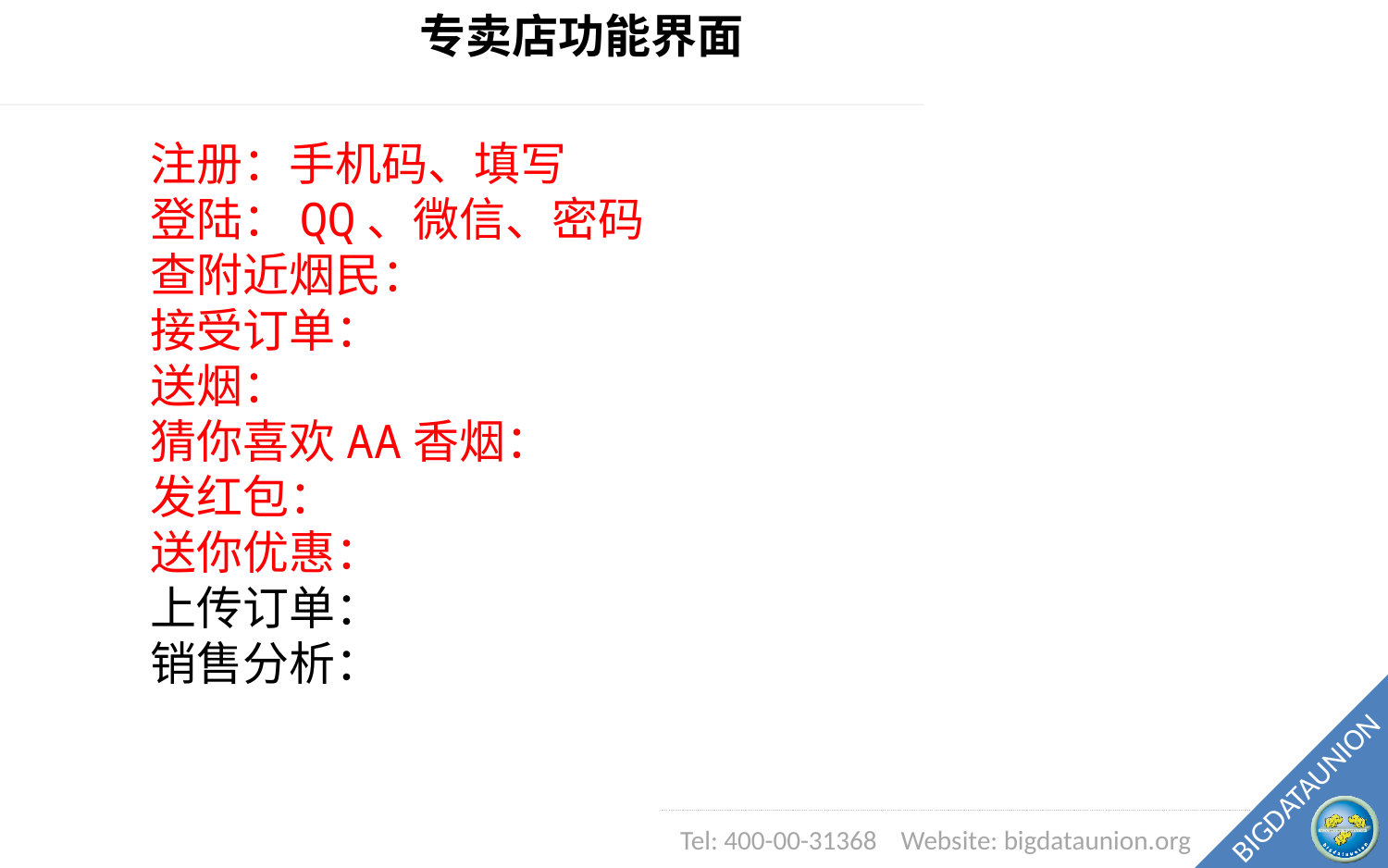

专卖店功能界面
注册：手机码、填写
登陆：QQ、微信、密码
查附近烟民：
接受订单：
送烟：
猜你喜欢AA香烟：
发红包：
送你优惠：
上传订单：
销售分析：